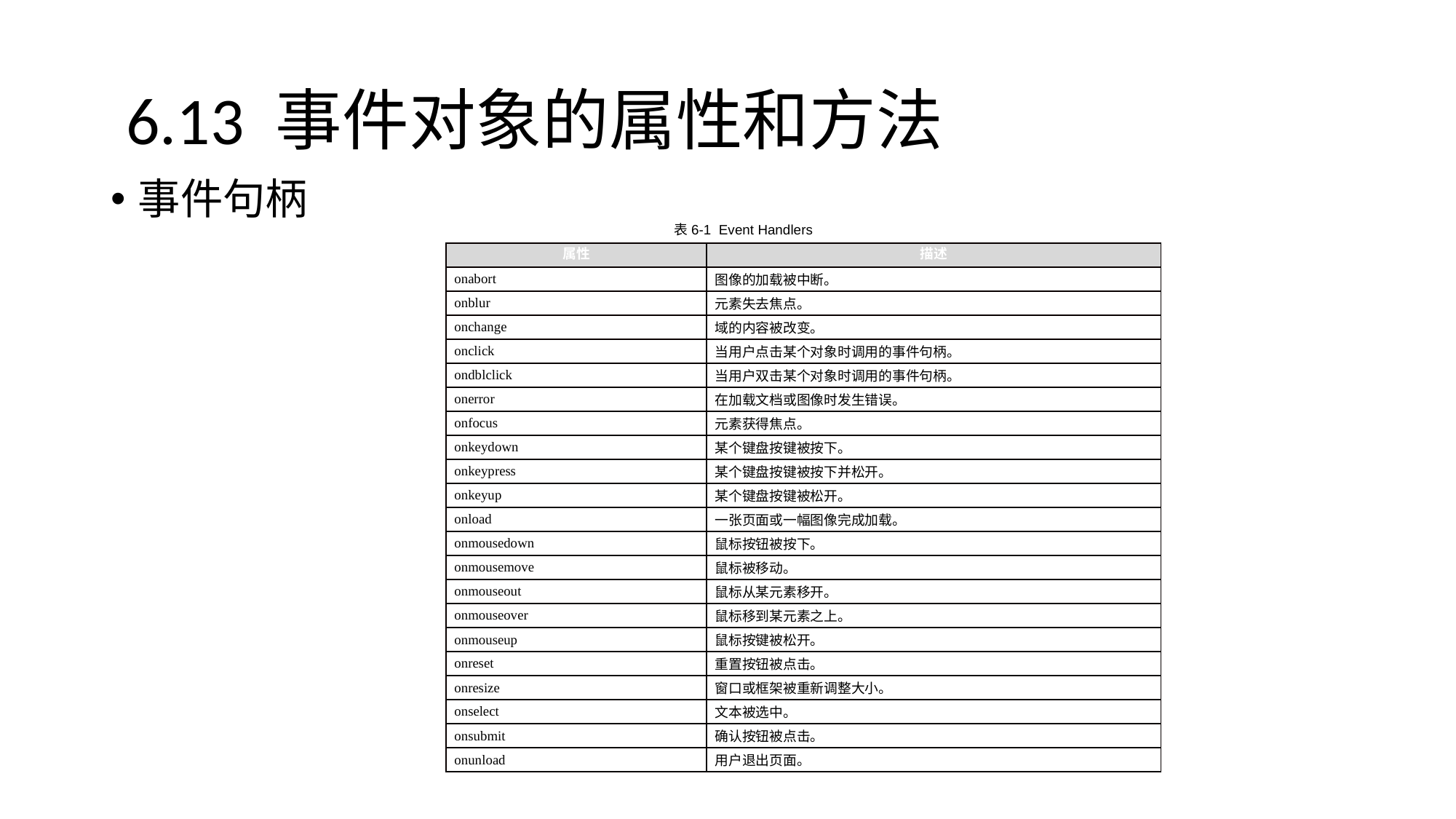

# 6.13 事件对象的属性和方法
事件句柄
表6-1  Event Handlers
| 属性 | 描述 |
| --- | --- |
| onabort | 图像的加载被中断。 |
| onblur | 元素失去焦点。 |
| onchange | 域的内容被改变。 |
| onclick | 当用户点击某个对象时调用的事件句柄。 |
| ondblclick | 当用户双击某个对象时调用的事件句柄。 |
| onerror | 在加载文档或图像时发生错误。 |
| onfocus | 元素获得焦点。 |
| onkeydown | 某个键盘按键被按下。 |
| onkeypress | 某个键盘按键被按下并松开。 |
| onkeyup | 某个键盘按键被松开。 |
| onload | 一张页面或一幅图像完成加载。 |
| onmousedown | 鼠标按钮被按下。 |
| onmousemove | 鼠标被移动。 |
| onmouseout | 鼠标从某元素移开。 |
| onmouseover | 鼠标移到某元素之上。 |
| onmouseup | 鼠标按键被松开。 |
| onreset | 重置按钮被点击。 |
| onresize | 窗口或框架被重新调整大小。 |
| onselect | 文本被选中。 |
| onsubmit | 确认按钮被点击。 |
| onunload | 用户退出页面。 |